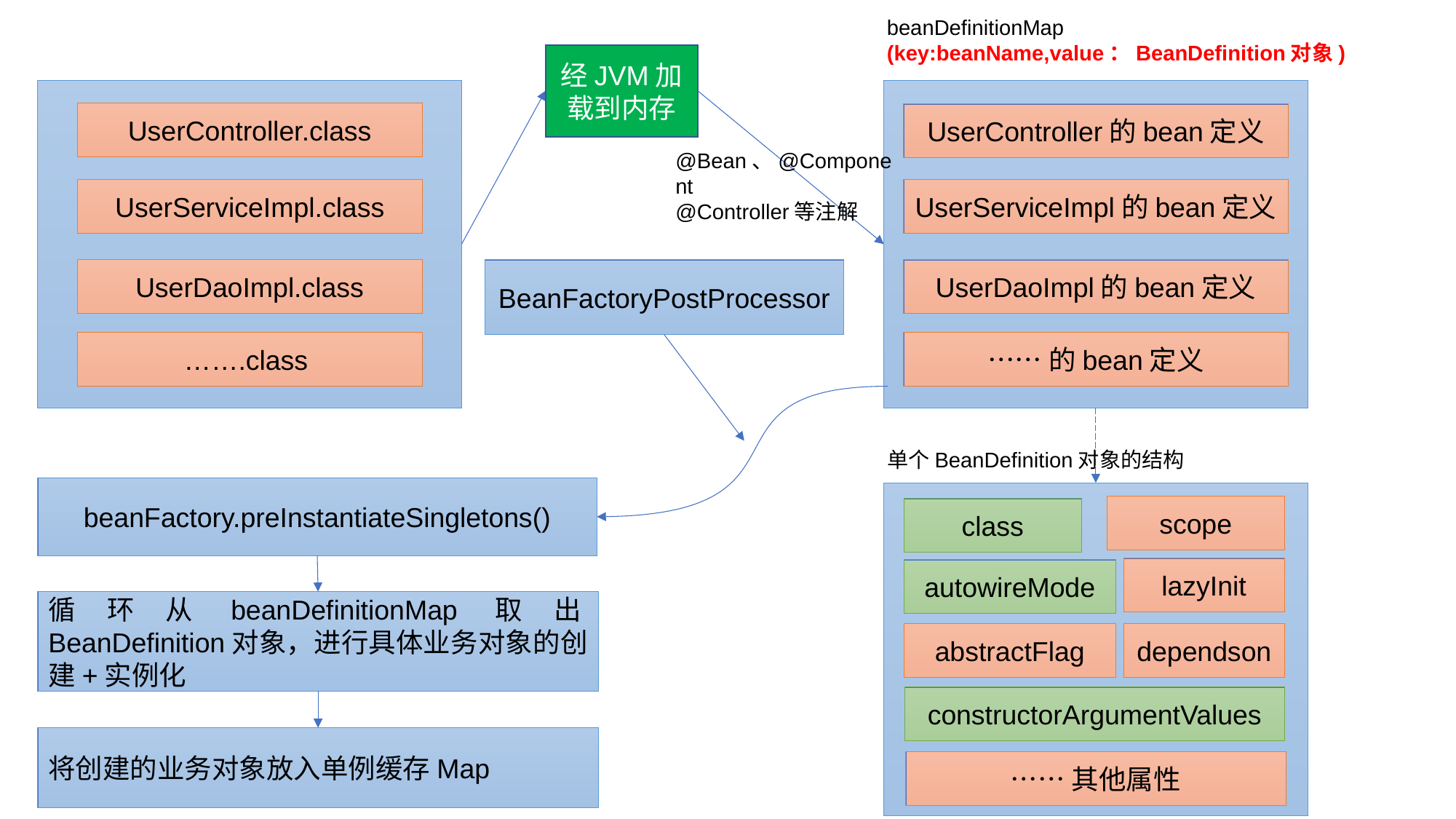

beanDefinitionMap
(key:beanName,value：BeanDefinition对象)
经JVM加载到内存

UserController.class
UserController的bean定义
@Bean、@Component
@Controller等注解
UserServiceImpl.class
UserServiceImpl的bean定义
UserDaoImpl.class
BeanFactoryPostProcessor
UserDaoImpl的bean定义
…….class
……的bean定义
单个BeanDefinition对象的结构
beanFactory.preInstantiateSingletons()

scope
class
lazyInit
autowireMode
循环从beanDefinitionMap取出BeanDefinition对象，进行具体业务对象的创建+实例化
dependson
abstractFlag
constructorArgumentValues
将创建的业务对象放入单例缓存Map
……其他属性